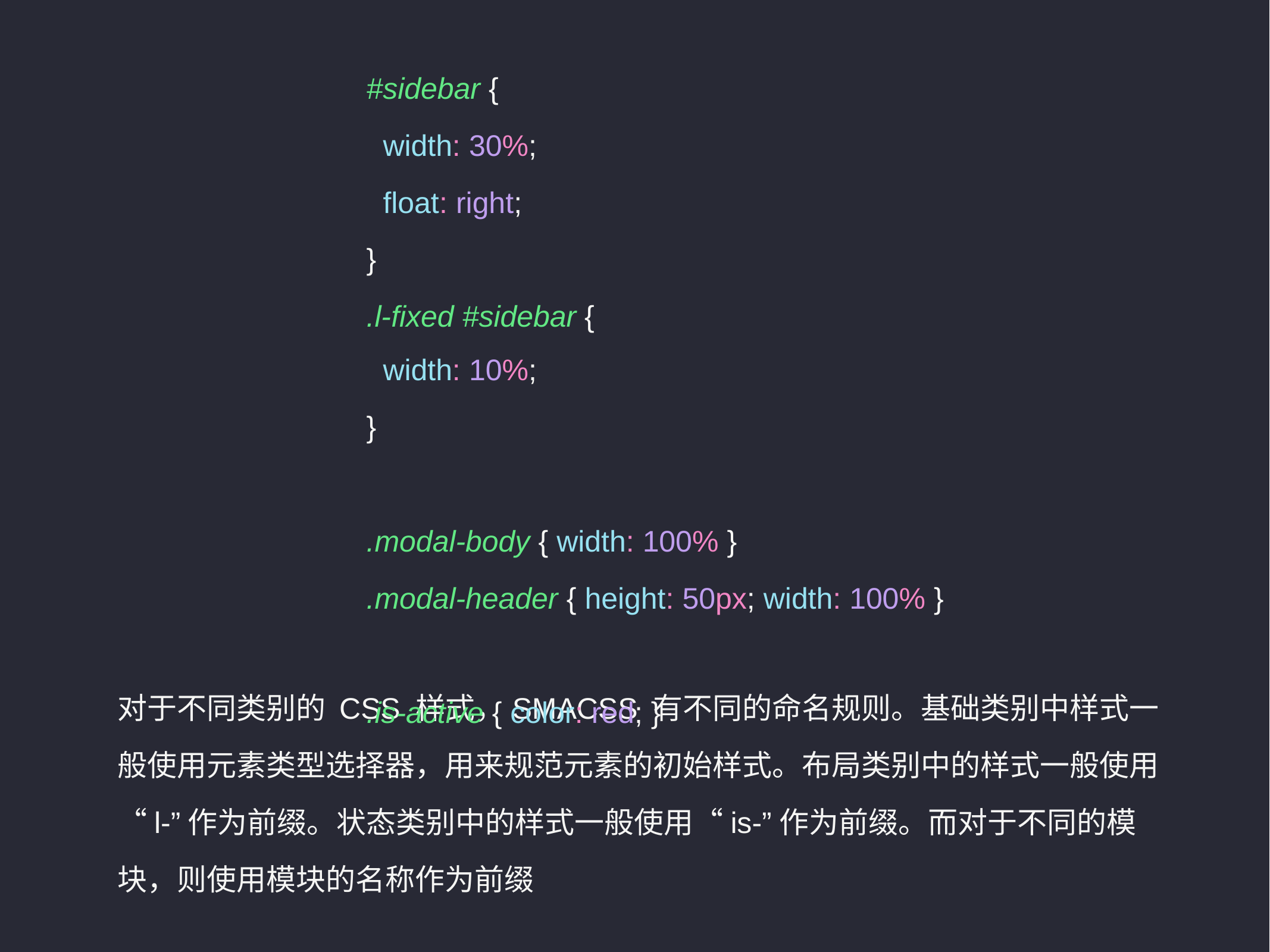

#sidebar {
  width: 30%;
  float: right;
}
.l-fixed #sidebar {
  width: 10%;
}

.modal-body { width: 100% }
.modal-header { height: 50px; width: 100% }

.is-active { color: red; }
对于不同类别的 CSS 样式，SMACSS 有不同的命名规则。基础类别中样式一般使用元素类型选择器，用来规范元素的初始样式。布局类别中的样式一般使用“l-”作为前缀。状态类别中的样式一般使用“is-”作为前缀。而对于不同的模块，则使用模块的名称作为前缀